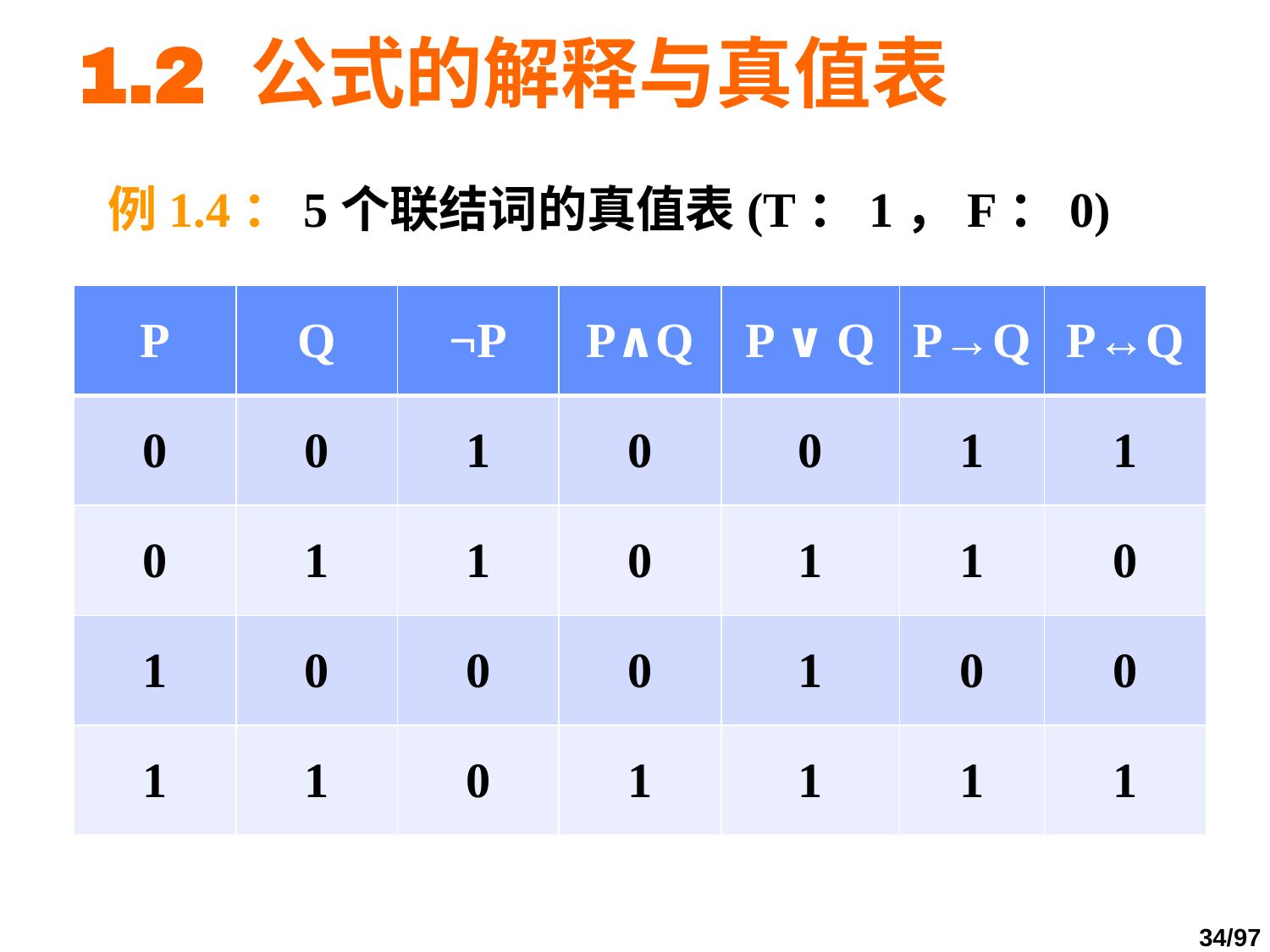

# 1.2 公式的解释与真值表
	例1.4：5个联结词的真值表(T：1，F：0)
| P | Q | ¬P | P∧Q | P ∨ Q | P→Q | P↔Q |
| --- | --- | --- | --- | --- | --- | --- |
| 0 | 0 | 1 | 0 | 0 | 1 | 1 |
| 0 | 1 | 1 | 0 | 1 | 1 | 0 |
| 1 | 0 | 0 | 0 | 1 | 0 | 0 |
| 1 | 1 | 0 | 1 | 1 | 1 | 1 |